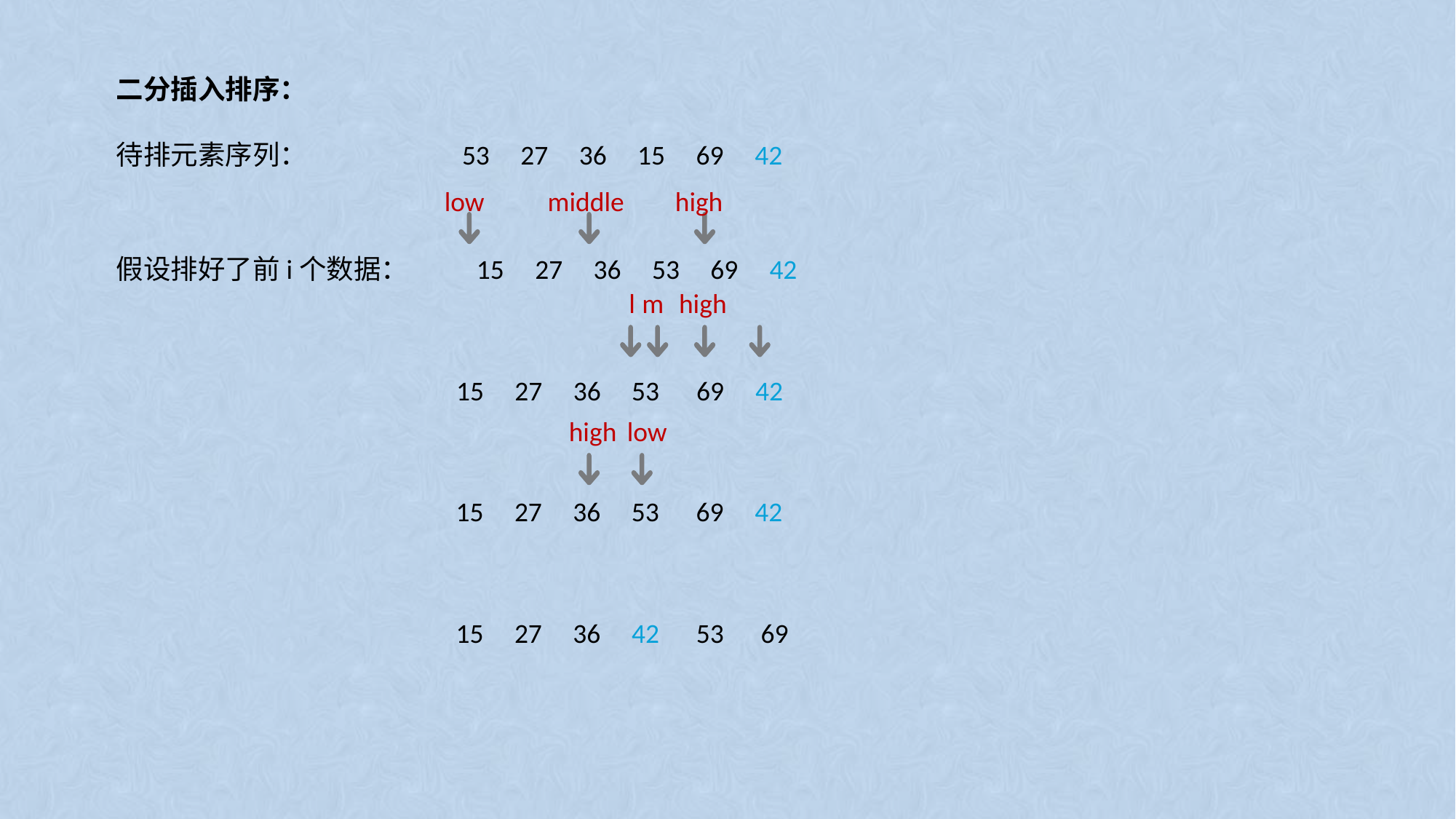

二分插入排序：

待排元素序列：                        53     27     36     15     69     42

假设排好了前i个数据：          15     27     36     53     69     42
                                                       15     27     36     53      69     42
			  15     27     36     53      69     42
			  15     27     36     42      53      69

low
middle
high

l
m
high

high
low